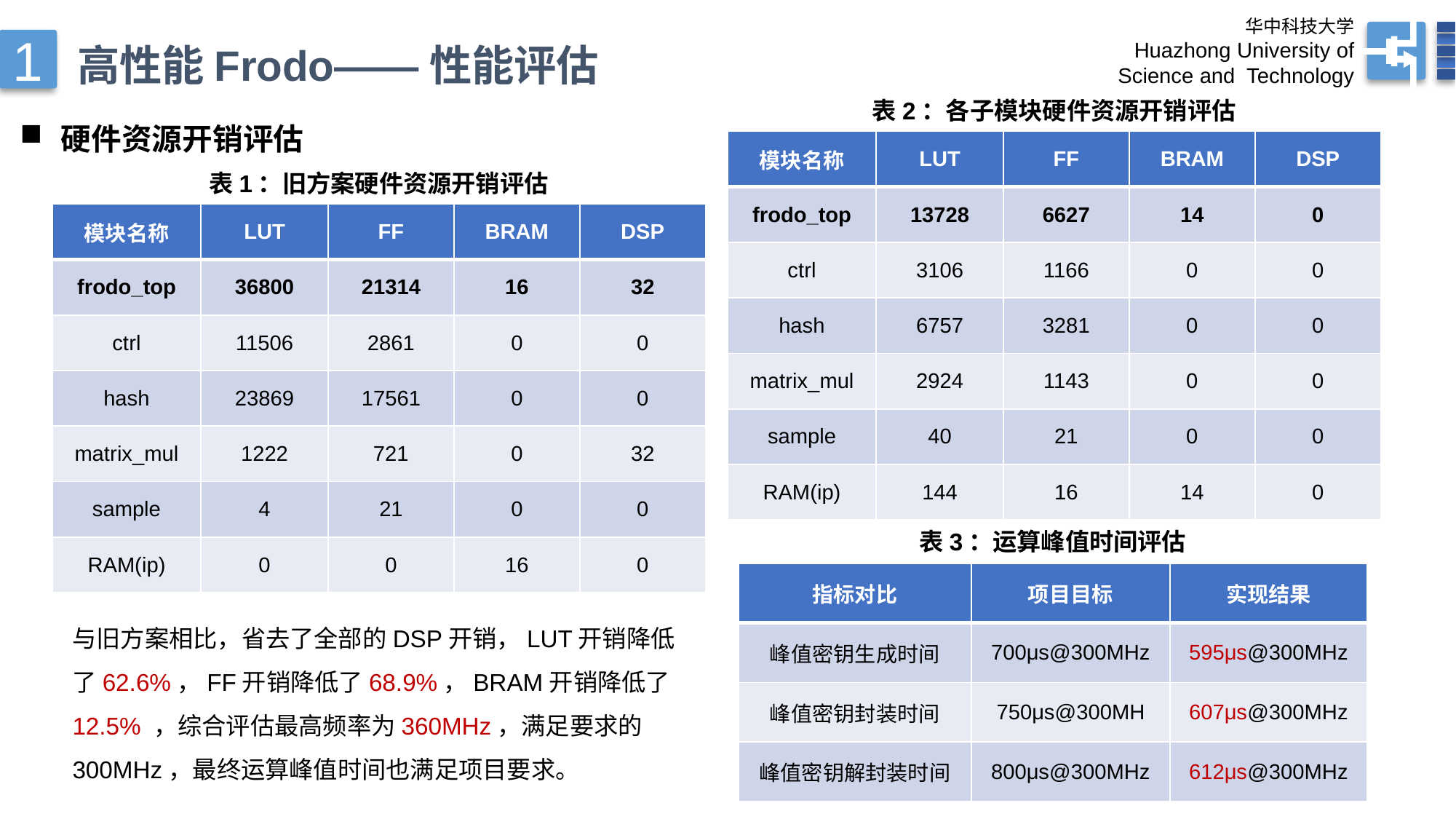

华中科技大学
Huazhong University of
 Science and  Technology

1
高性能Frodo——性能评估
表2：各子模块硬件资源开销评估
硬件资源开销评估
| 模块名称 | LUT | FF | BRAM | DSP |
| --- | --- | --- | --- | --- |
| frodo\_top | 13728 | 6627 | 14 | 0 |
| ctrl | 3106 | 1166 | 0 | 0 |
| hash | 6757 | 3281 | 0 | 0 |
| matrix\_mul | 2924 | 1143 | 0 | 0 |
| sample | 40 | 21 | 0 | 0 |
| RAM(ip) | 144 | 16 | 14 | 0 |
表1：旧方案硬件资源开销评估
| 模块名称 | LUT | FF | BRAM | DSP |
| --- | --- | --- | --- | --- |
| frodo\_top | 36800 | 21314 | 16 | 32 |
| ctrl | 11506 | 2861 | 0 | 0 |
| hash | 23869 | 17561 | 0 | 0 |
| matrix\_mul | 1222 | 721 | 0 | 32 |
| sample | 4 | 21 | 0 | 0 |
| RAM(ip) | 0 | 0 | 16 | 0 |
表3：运算峰值时间评估
| 指标对比 | 项目目标 | 实现结果 |
| --- | --- | --- |
| 峰值密钥生成时间 | 700μs@300MHz | 595μs@300MHz |
| 峰值密钥封装时间 | 750μs@300MH | 607μs@300MHz |
| 峰值密钥解封装时间 | 800μs@300MHz | 612μs@300MHz |
与旧方案相比，省去了全部的DSP开销，LUT开销降低了62.6%，FF开销降低了68.9%，BRAM开销降低了12.5% ，综合评估最高频率为360MHz，满足要求的300MHz，最终运算峰值时间也满足项目要求。